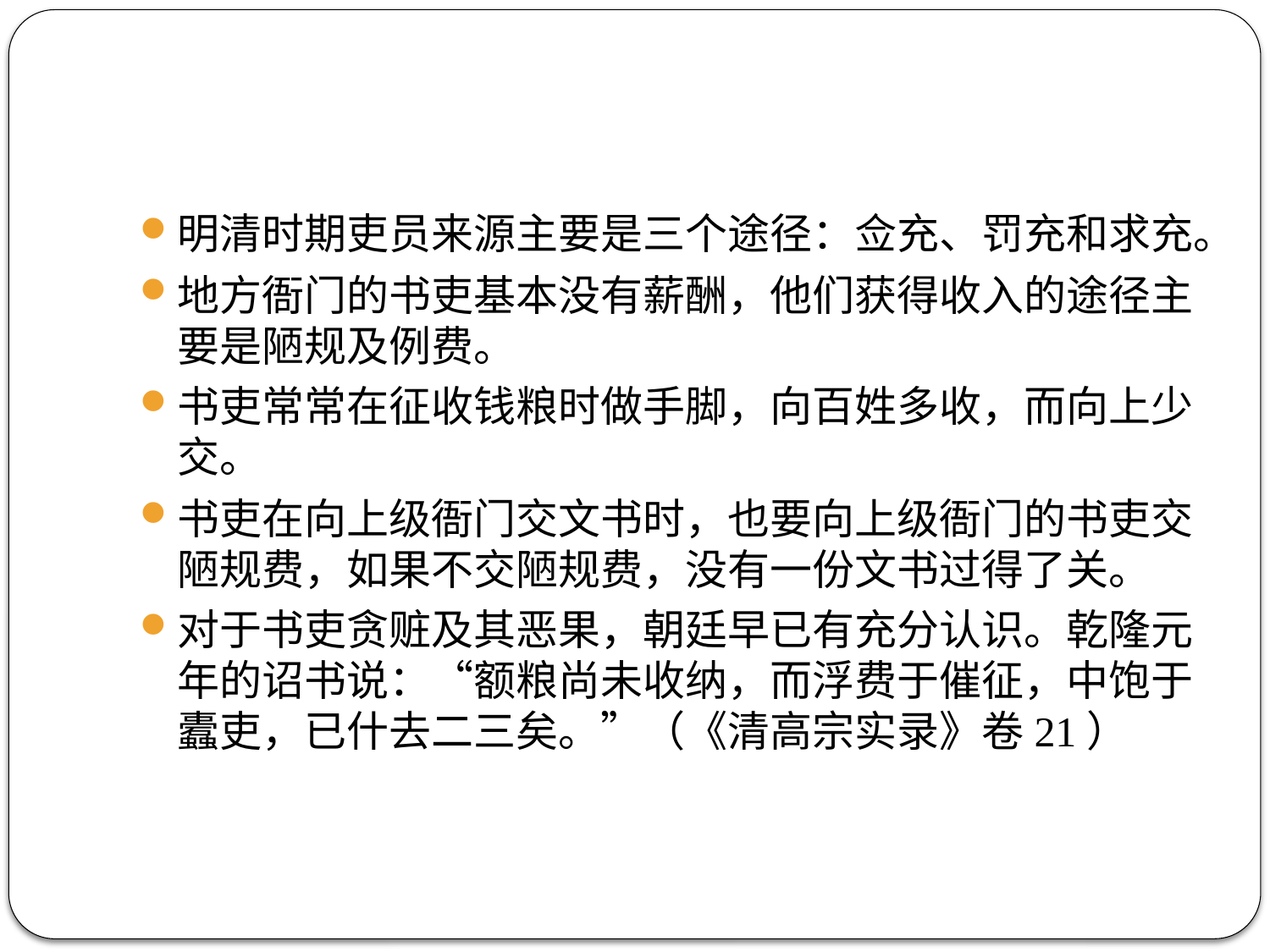

#
明清时期吏员来源主要是三个途径：佥充、罚充和求充。
地方衙门的书吏基本没有薪酬，他们获得收入的途径主要是陋规及例费。
书吏常常在征收钱粮时做手脚，向百姓多收，而向上少交。
书吏在向上级衙门交文书时，也要向上级衙门的书吏交陋规费，如果不交陋规费，没有一份文书过得了关。
对于书吏贪赃及其恶果，朝廷早已有充分认识。乾隆元年的诏书说：“额粮尚未收纳，而浮费于催征，中饱于蠹吏，已什去二三矣。”（《清高宗实录》卷21）